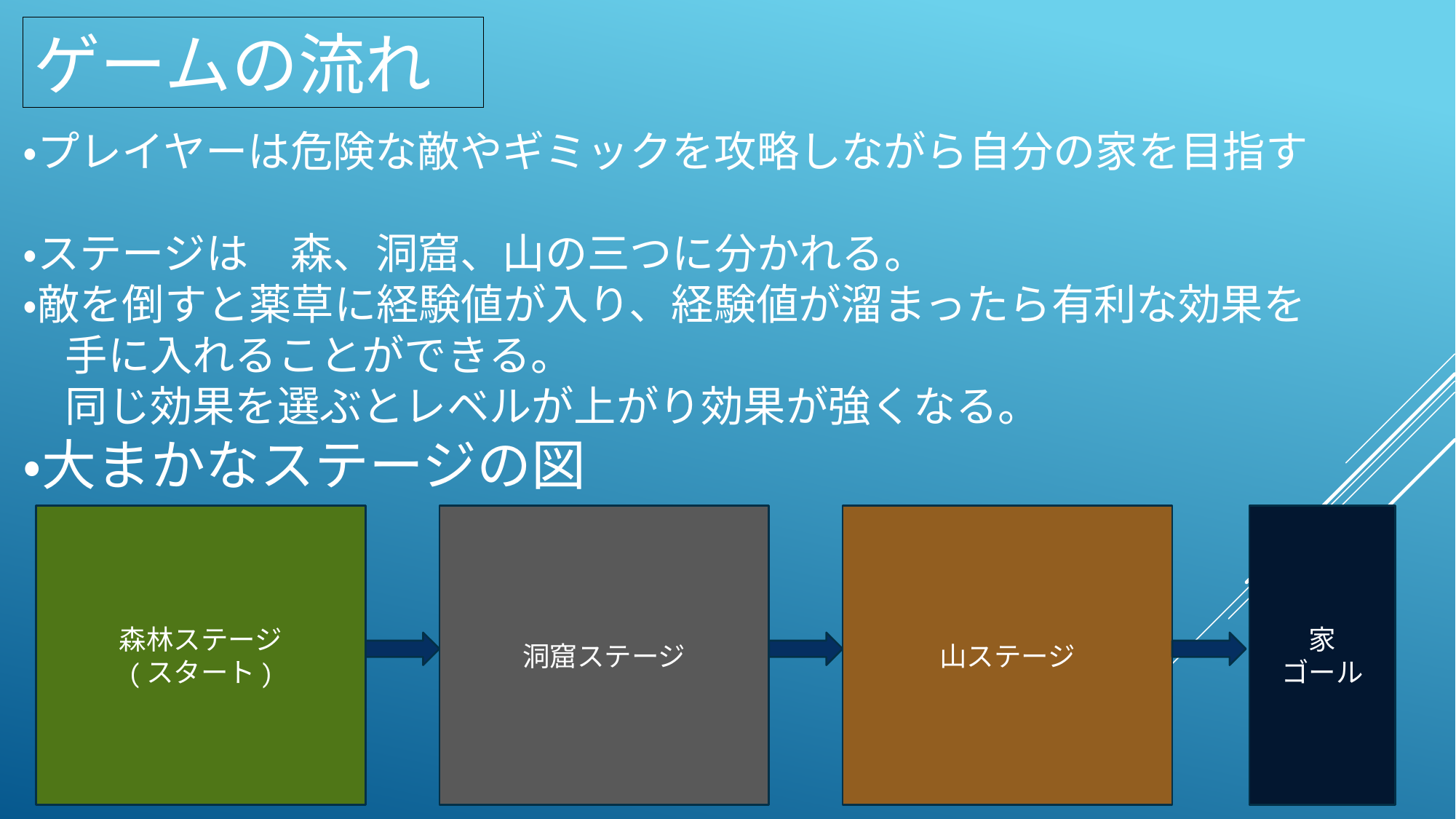

ゲームの流れ
・プレイヤーは危険な敵やギミックを攻略しながら自分の家を目指す

・ステージは　森、洞窟、山の三つに分かれる。
・敵を倒すと薬草に経験値が入り、経験値が溜まったら有利な効果を
　手に入れることができる。
　同じ効果を選ぶとレベルが上がり効果が強くなる。
・大まかなステージの図
森林ステージ
(スタート)
洞窟ステージ
山ステージ
家
ゴール